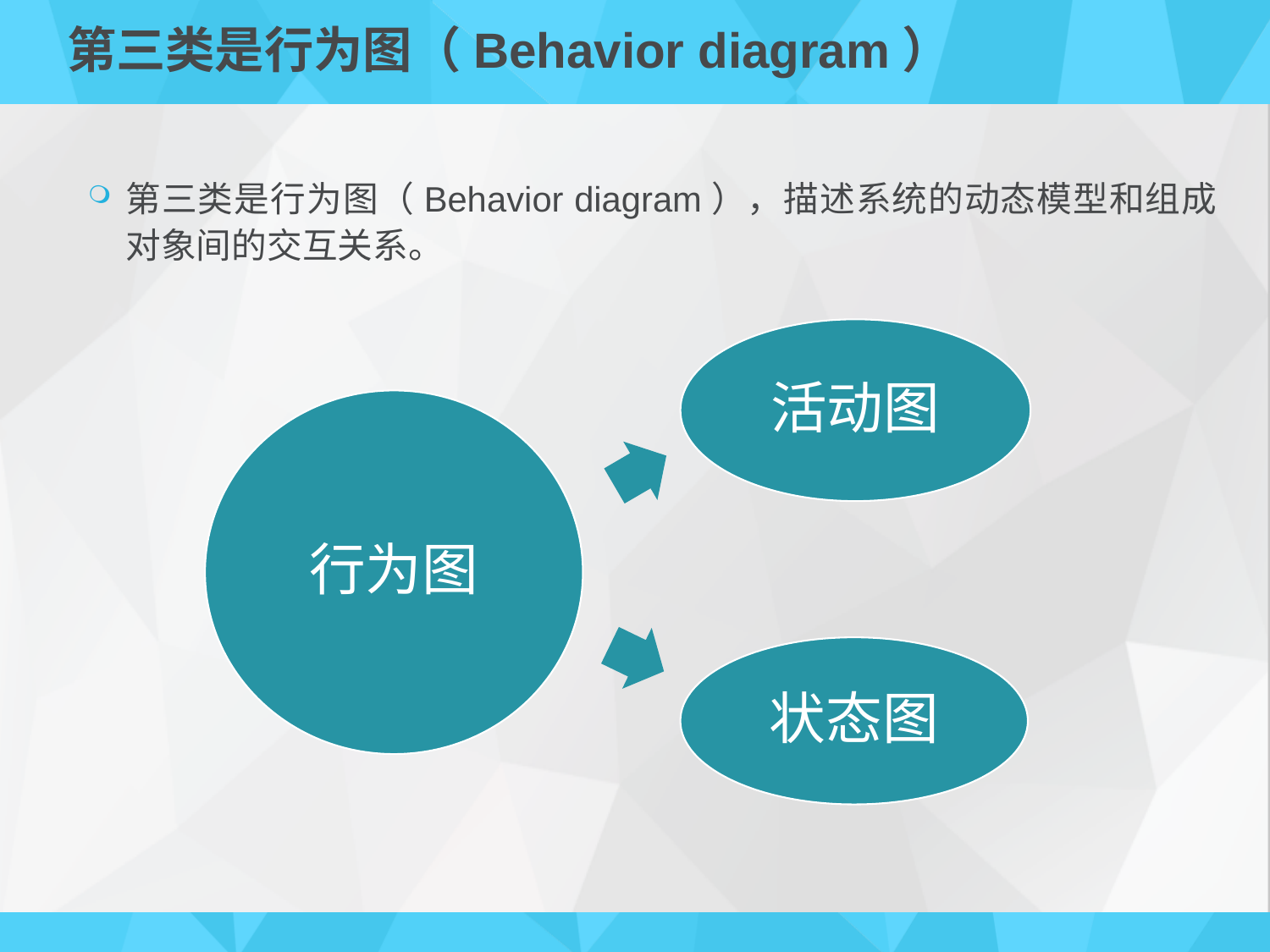

# 第三类是行为图（Behavior diagram）
第三类是行为图（Behavior diagram），描述系统的动态模型和组成对象间的交互关系。
活动图
行为图

状态图